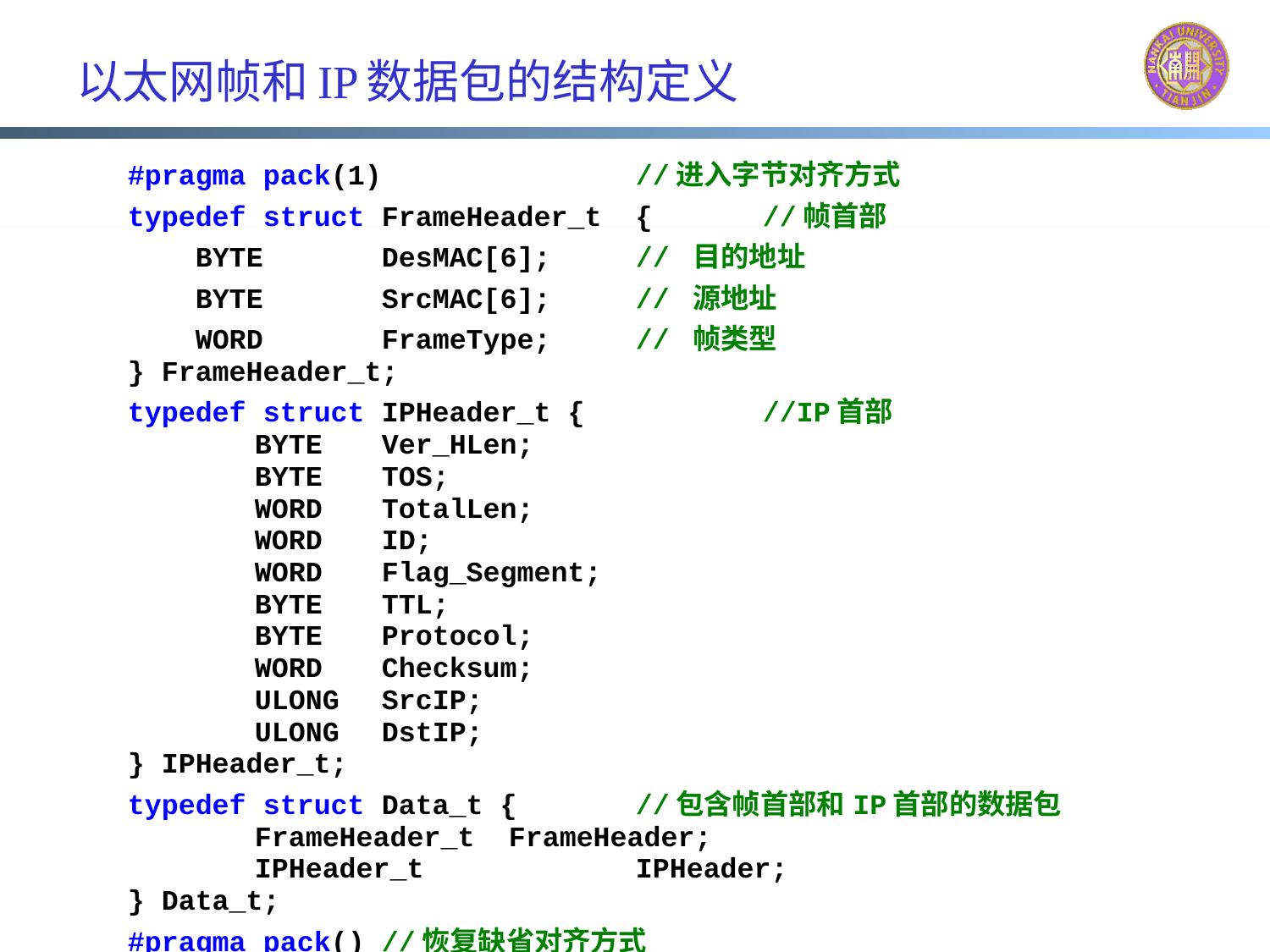

# 以太网帧和IP数据包的结构定义
| #pragma pack(1) //进入字节对齐方式 typedef struct FrameHeader\_t { //帧首部 BYTE DesMAC[6]; // 目的地址 BYTE SrcMAC[6]; // 源地址 WORD FrameType; // 帧类型 } FrameHeader\_t; typedef struct IPHeader\_t { //IP首部 BYTE Ver\_HLen; BYTE TOS; WORD TotalLen; WORD ID; WORD Flag\_Segment; BYTE TTL; BYTE Protocol; WORD Checksum; ULONG SrcIP; ULONG DstIP; } IPHeader\_t; typedef struct Data\_t { //包含帧首部和IP首部的数据包 FrameHeader\_t FrameHeader; IPHeader\_t IPHeader; } Data\_t; #pragma pack() //恢复缺省对齐方式 |
| --- |